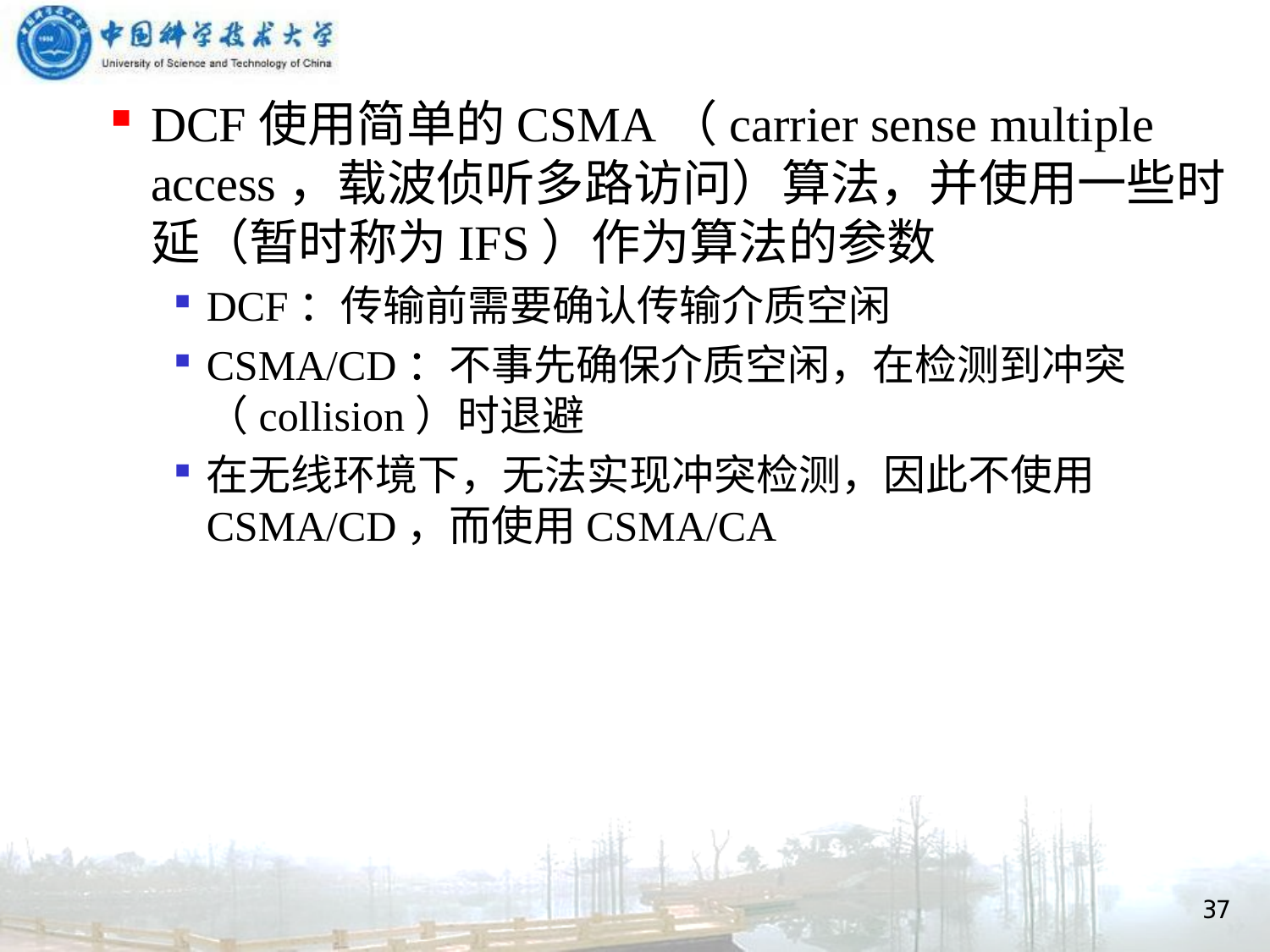

DCF使用简单的CSMA（carrier sense multiple access，载波侦听多路访问）算法，并使用一些时延（暂时称为IFS）作为算法的参数
DCF：传输前需要确认传输介质空闲
CSMA/CD：不事先确保介质空闲，在检测到冲突（collision）时退避
在无线环境下，无法实现冲突检测，因此不使用CSMA/CD，而使用CSMA/CA

37